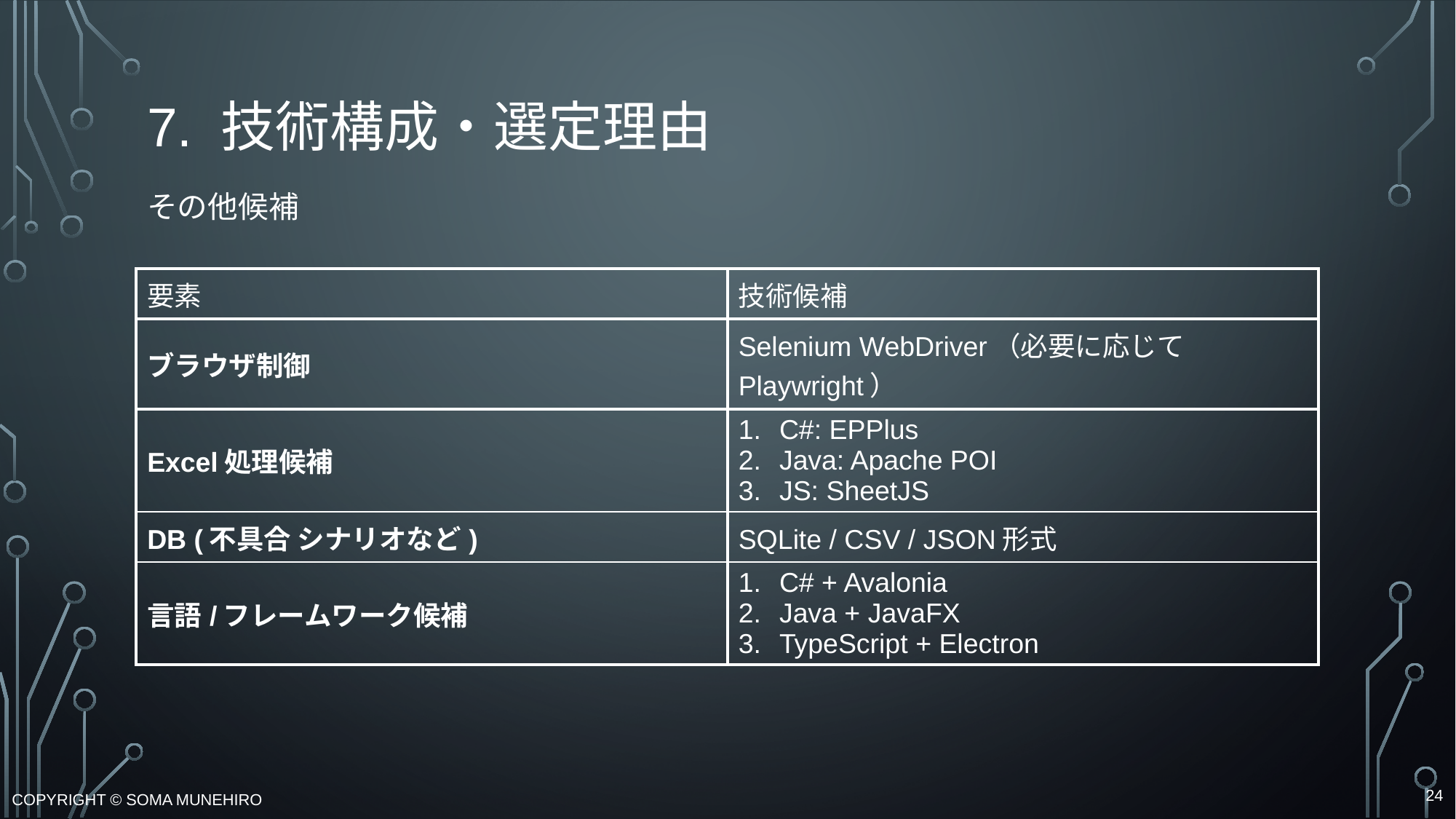

# 7. 技術構成・選定理由 その他候補
| 要素 | 技術候補 |
| --- | --- |
| ブラウザ制御 | Selenium WebDriver（必要に応じてPlaywright） |
| Excel処理候補 | C#: EPPlus Java: Apache POI JS: SheetJS |
| DB (不具合 シナリオなど) | SQLite / CSV / JSON形式 |
| 言語/フレームワーク候補 | C# + Avalonia Java + JavaFX TypeScript + Electron |
24
Copyright © Soma Munehiro